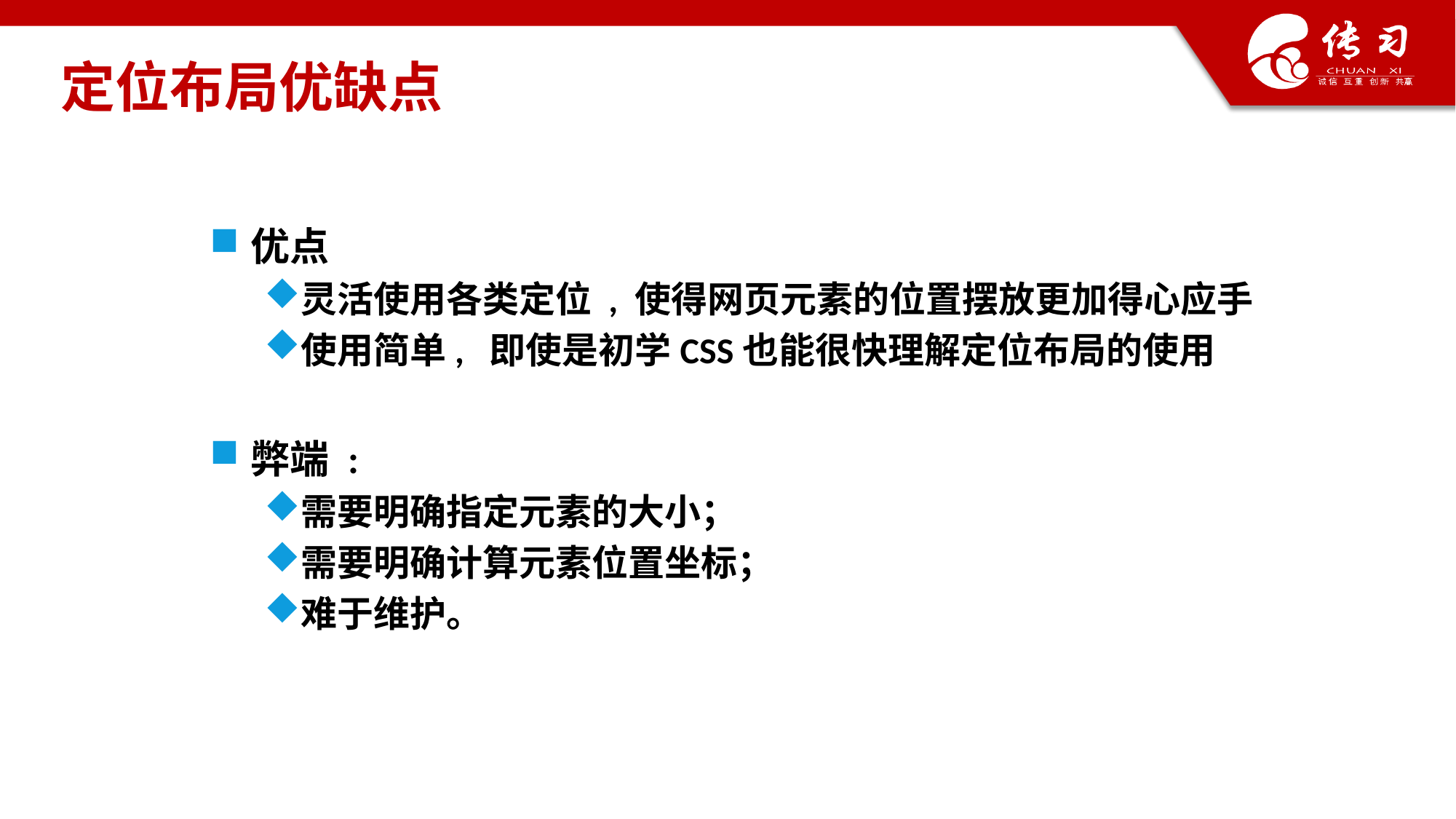

# 定位布局优缺点

优点
灵活使用各类定位 , 使得网页元素的位置摆放更加得心应手
使用简单,  即使是初学CSS也能很快理解定位布局的使用

弊端 :
需要明确指定元素的大小；
需要明确计算元素位置坐标；
难于维护。